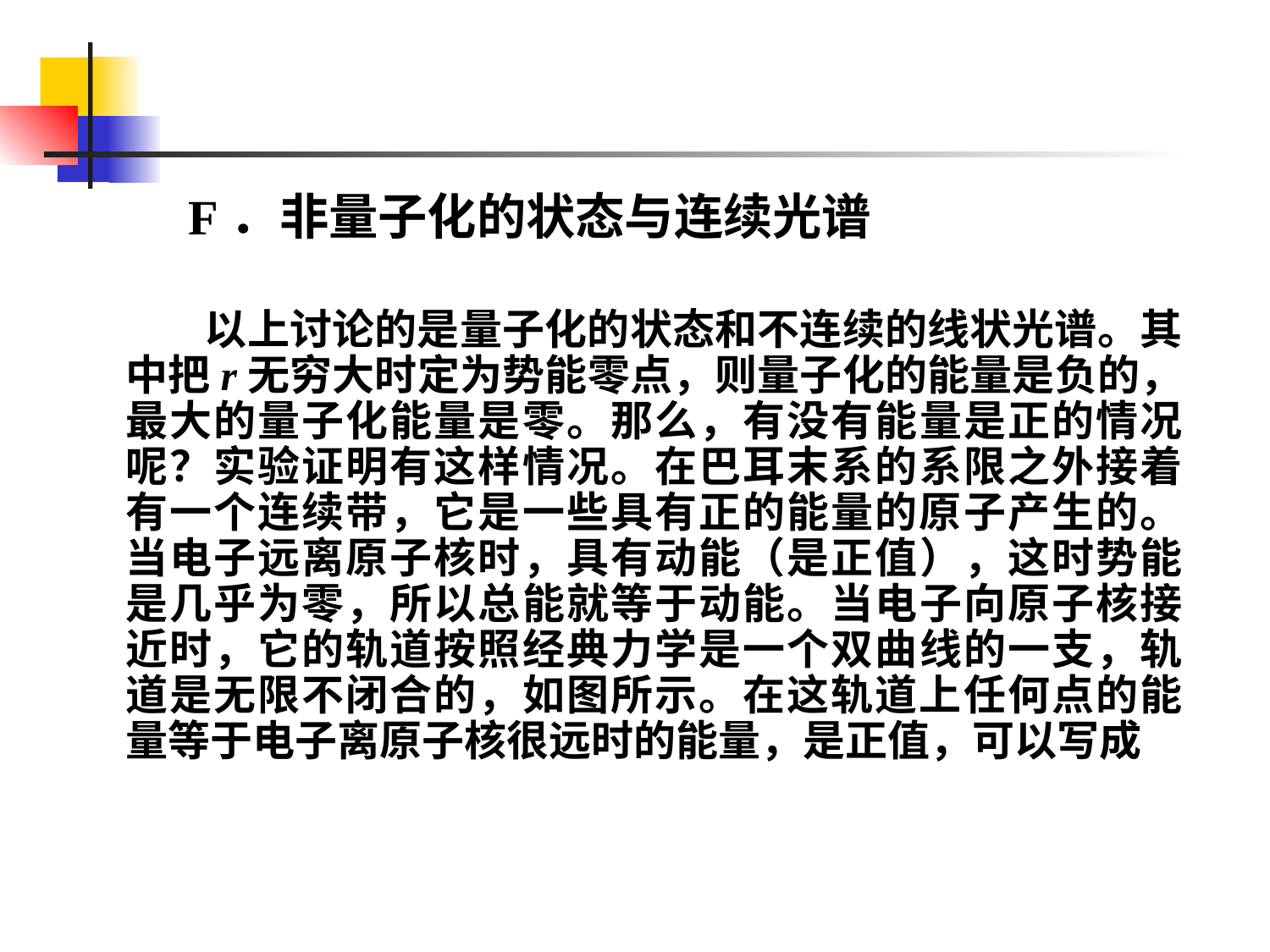

F．非量子化的状态与连续光谱

            以上讨论的是量子化的状态和不连续的线状光谱。其中把r无穷大时定为势能零点，则量子化的能量是负的，最大的量子化能量是零。那么，有没有能量是正的情况呢？实验证明有这样情况。在巴耳末系的系限之外接着有一个连续带，它是一些具有正的能量的原子产生的。当电子远离原子核时，具有动能（是正值），这时势能是几乎为零，所以总能就等于动能。当电子向原子核接近时，它的轨道按照经典力学是一个双曲线的一支，轨道是无限不闭合的，如图所示。在这轨道上任何点的能量等于电子离原子核很远时的能量，是正值，可以写成